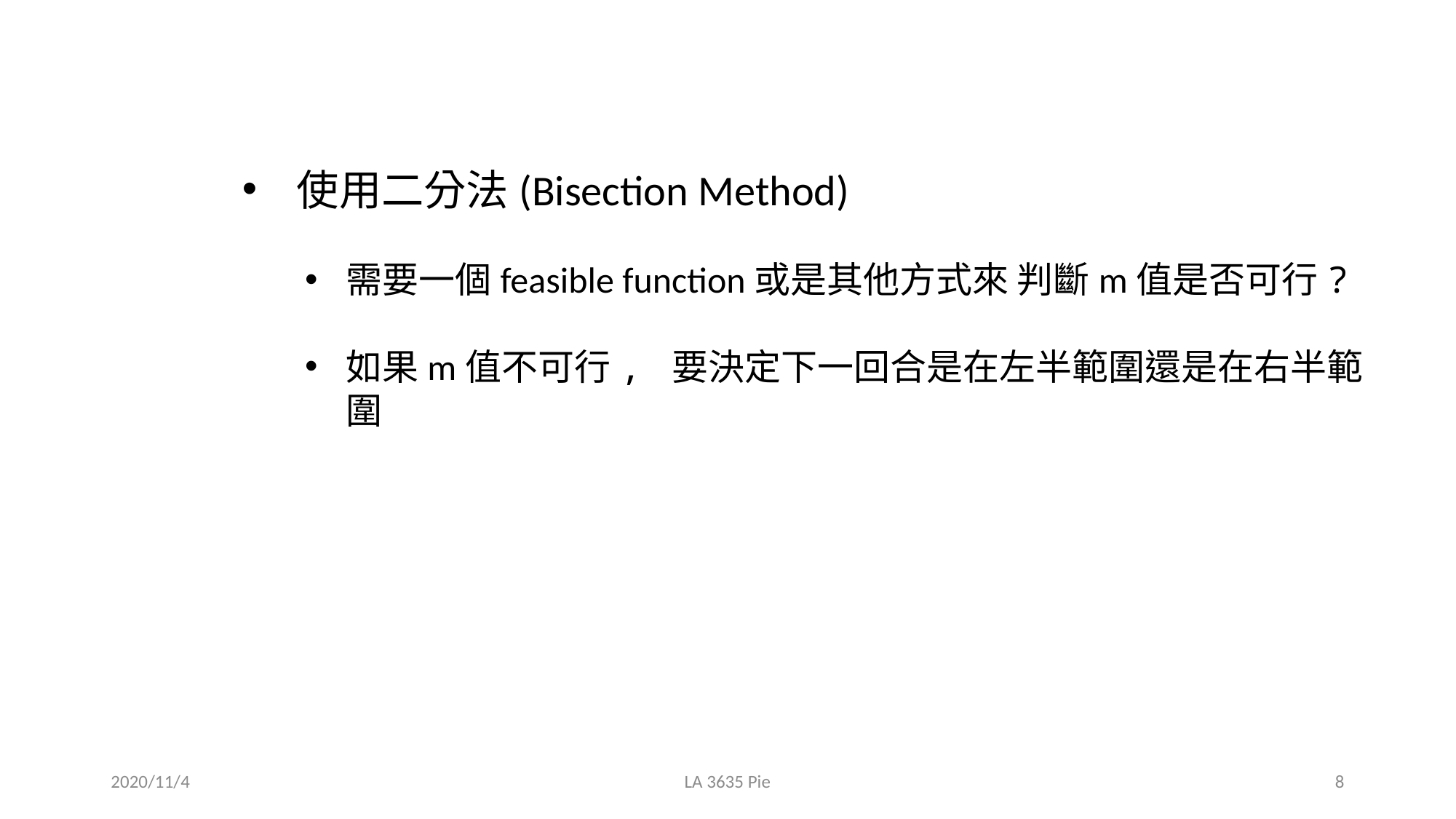

使用二分法(Bisection Method)
需要一個feasible function或是其他方式來 判斷m值是否可行?
如果m值不可行, 要決定下一回合是在左半範圍還是在右半範圍
2020/11/4
LA 3635 Pie
8